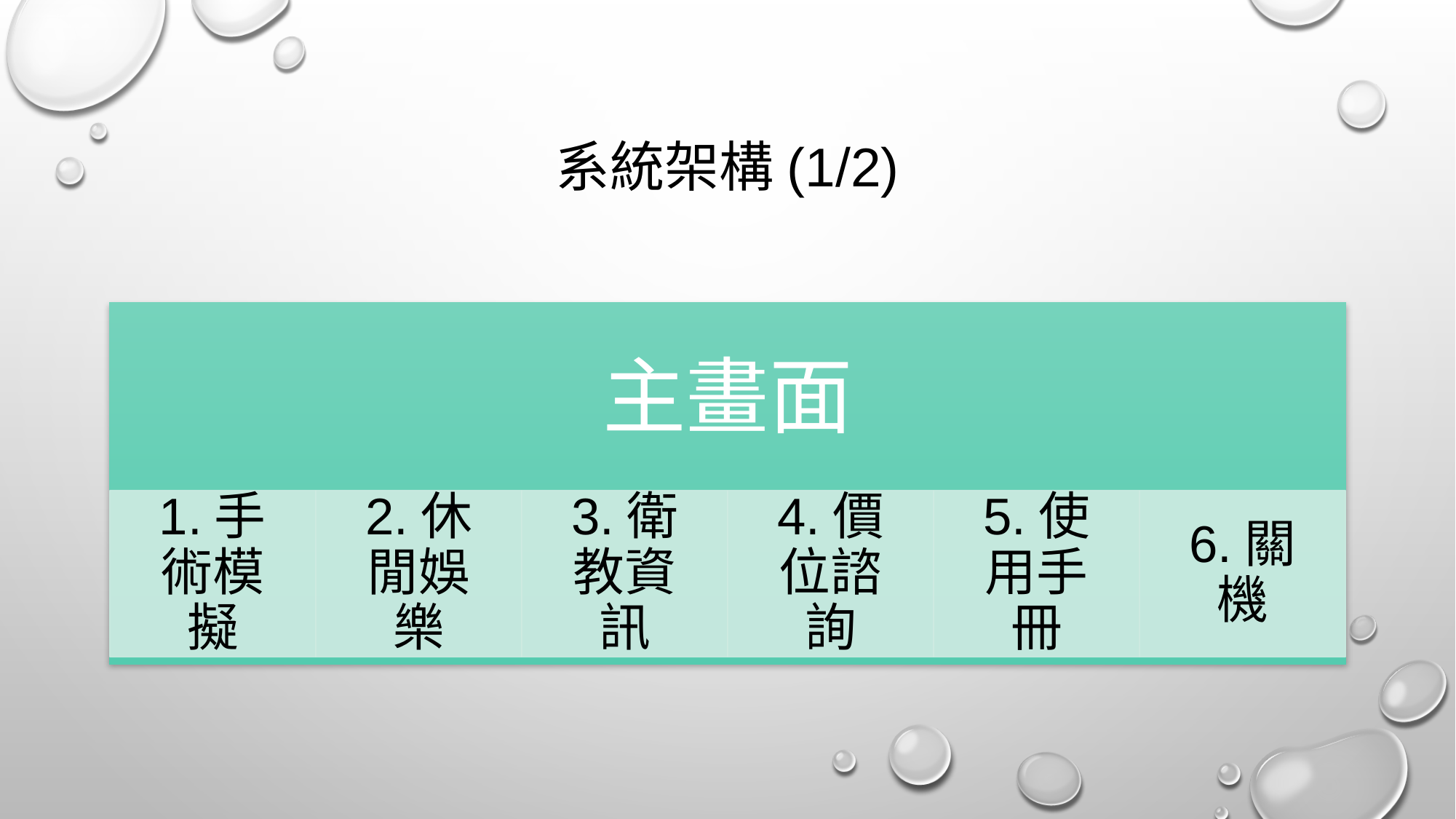

# 系統架構(1/2)
主畫面
1.手術模擬
2.休閒娛樂
3.衛教資訊
4.價位諮詢
5.使用手冊
6.關機